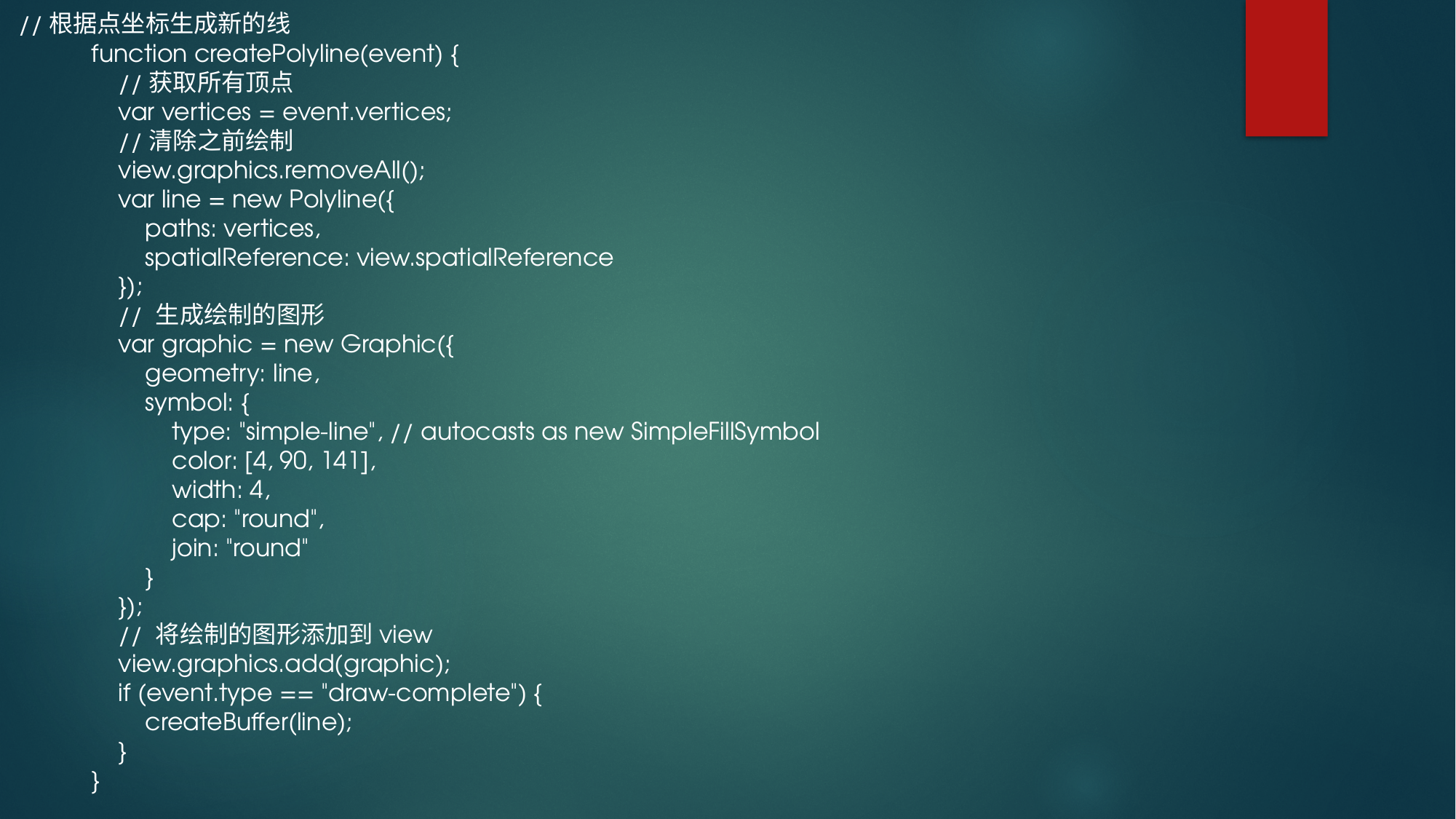

//根据点坐标生成新的线
            function createPolyline(event) {
                //获取所有顶点
                var vertices = event.vertices;
                //清除之前绘制
                view.graphics.removeAll();
                var line = new Polyline({
                    paths: vertices,
                    spatialReference: view.spatialReference
                });
                // 生成绘制的图形
                var graphic = new Graphic({
                    geometry: line,
                    symbol: {
                        type: "simple-line", // autocasts as new SimpleFillSymbol
                        color: [4, 90, 141],
                        width: 4,
                        cap: "round",
                        join: "round"
                    }
                });
                // 将绘制的图形添加到view
                view.graphics.add(graphic);
                if (event.type == "draw-complete") {
                    createBuffer(line);
                }
            }